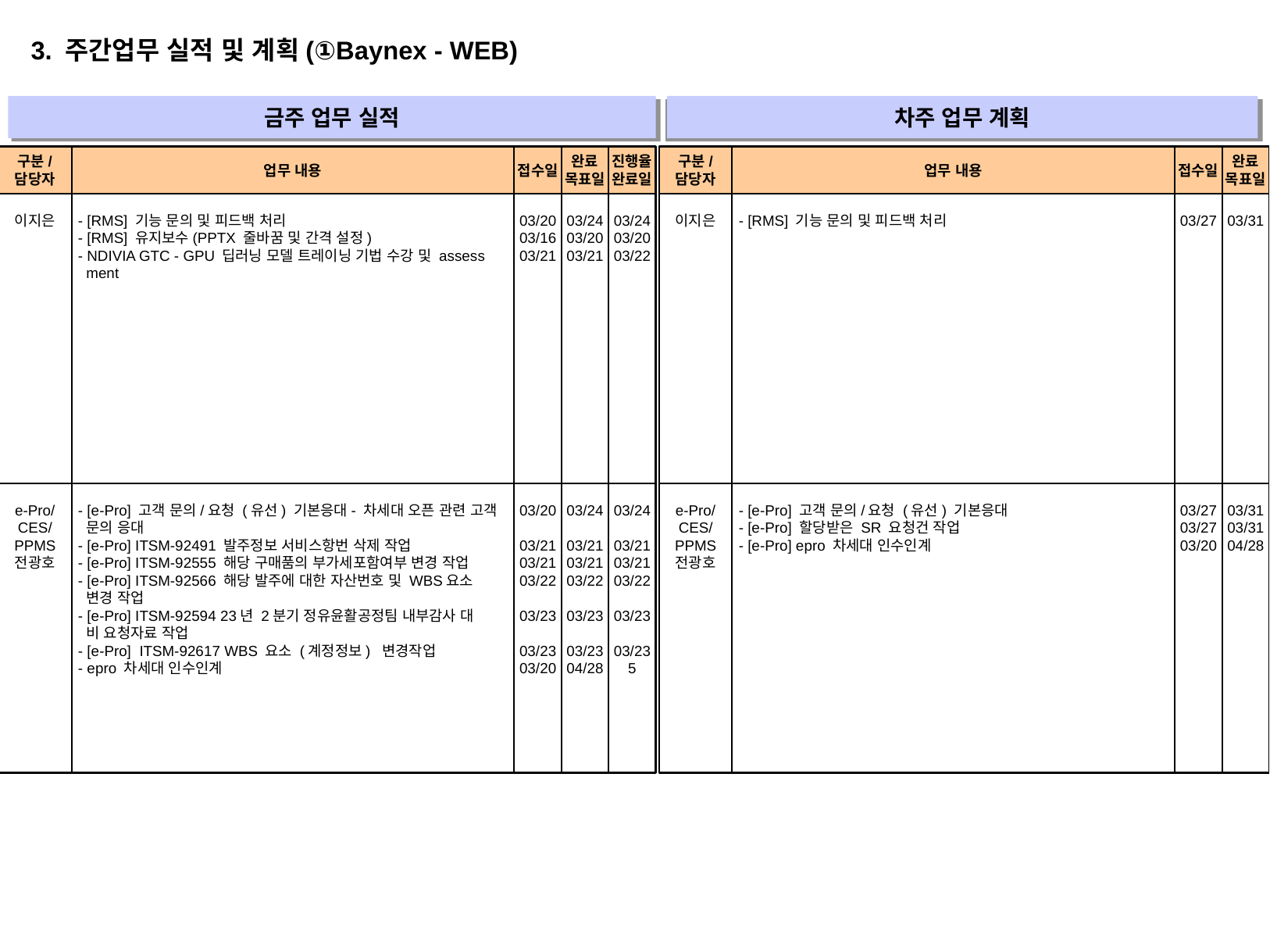

3. 주간업무 실적 및 계획(①Baynex - WEB)
금주 업무 실적
차주 업무 계획
" "
" "
구분/
담당자
업무 내용
접수일
완료
목표일
진행율
완료일
구분/
담당자
업무 내용
접수일
완료
목표일
이지은

- [RMS] 기능 문의 및 피드백 처리
- [RMS] 유지보수(PPTX 줄바꿈 및 간격 설정)
- NDIVIA GTC - GPU 딥러닝 모델 트레이닝 기법 수강 및 assess
  ment
03/20
03/16
03/21
03/24
03/20
03/21
03/24
03/20
03/22
이지은

- [RMS] 기능 문의 및 피드백 처리
03/27
03/31
e-Pro/
CES/
PPMS
전광호

- [e-Pro] 고객 문의/요청 (유선) 기본응대- 차세대 오픈 관련 고객
  문의 응대
- [e-Pro] ITSM-92491 발주정보 서비스항번 삭제 작업
- [e-Pro] ITSM-92555 해당 구매품의 부가세포함여부 변경 작업
- [e-Pro] ITSM-92566 해당 발주에 대한 자산번호 및 WBS요소
  변경 작업
- [e-Pro] ITSM-92594 23년 2분기 정유윤활공정팀 내부감사 대
  비 요청자료 작업
- [e-Pro]  ITSM-92617 WBS 요소 (계정정보)  변경작업
- epro 차세대 인수인계
03/20
03/21
03/21
03/22
03/23
03/23
03/20
03/24
03/21
03/21
03/22
03/23
03/23
04/28
03/24
03/21
03/21
03/22
03/23
03/23
5
e-Pro/
CES/
PPMS
전광호

- [e-Pro] 고객 문의/요청 (유선) 기본응대
- [e-Pro] 할당받은 SR 요청건 작업
- [e-Pro] epro 차세대 인수인계
03/27
03/27
03/20
03/31
03/31
04/28